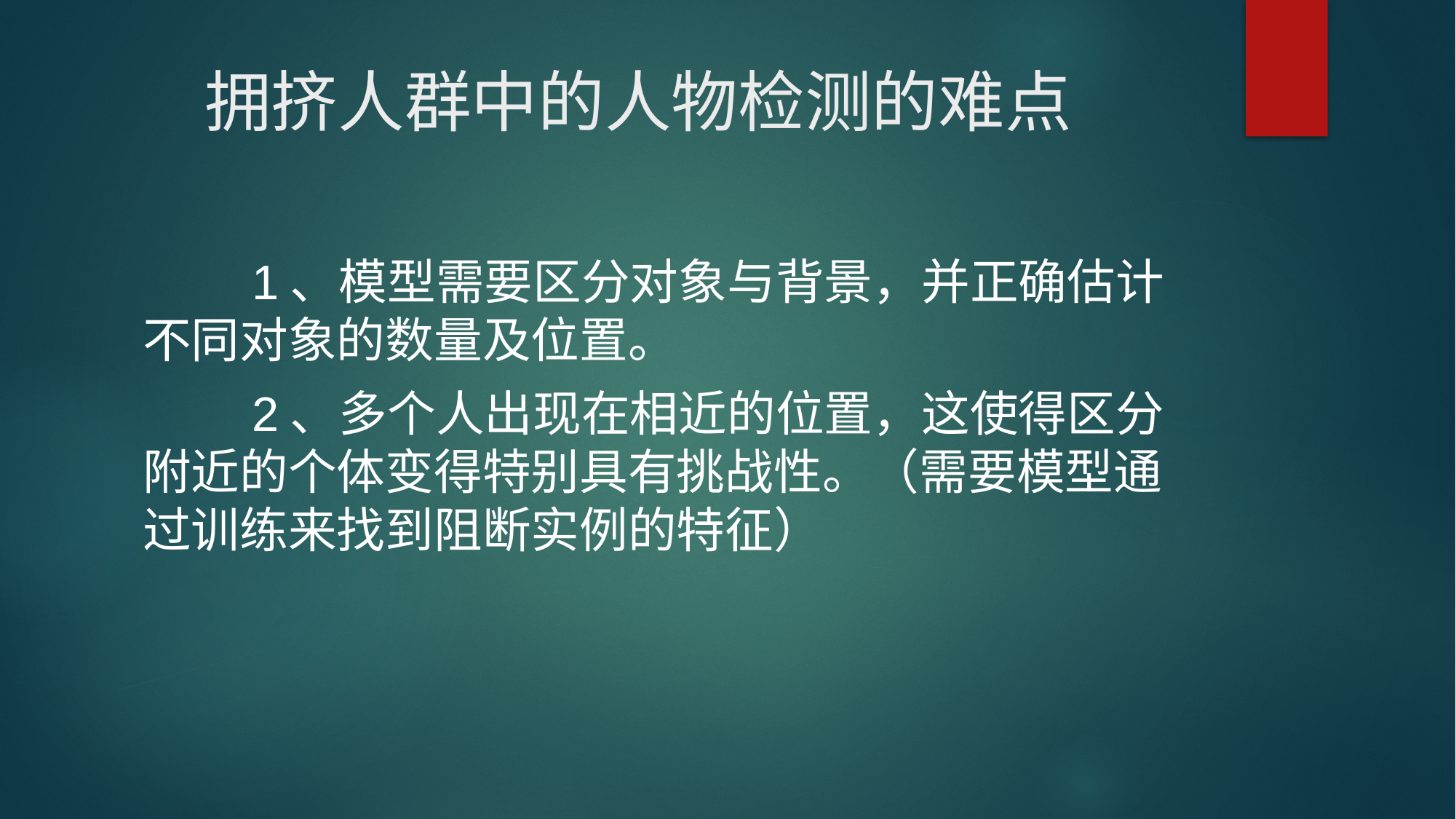

# 拥挤人群中的人物检测的难点
	1、模型需要区分对象与背景，并正确估计不同对象的数量及位置。
	2、多个人出现在相近的位置，这使得区分附近的个体变得特别具有挑战性。（需要模型通过训练来找到阻断实例的特征）